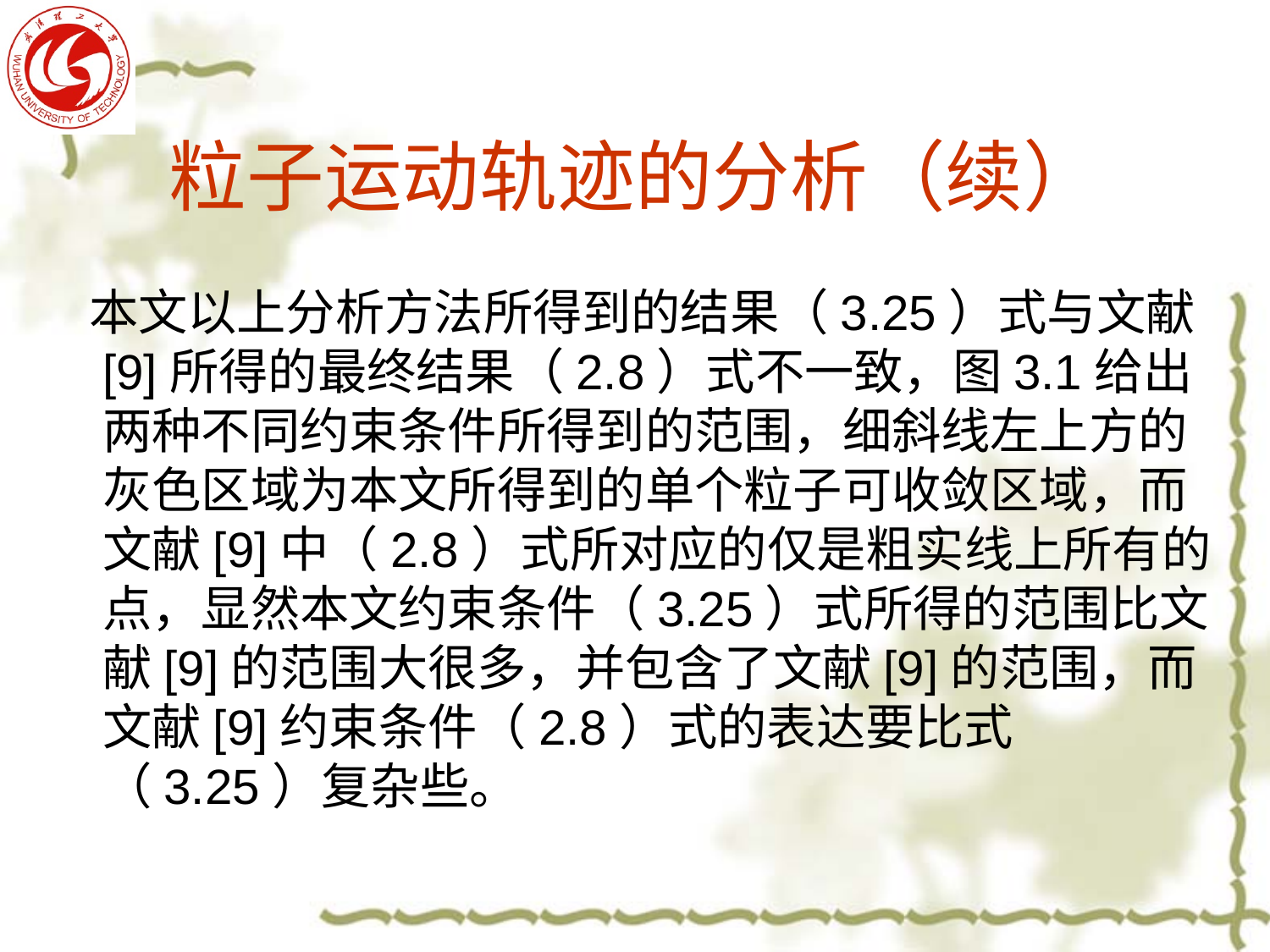

# 粒子运动轨迹的分析（续）
  本文以上分析方法所得到的结果（3.25）式与文献[9]所得的最终结果（2.8）式不一致，图3.1给出两种不同约束条件所得到的范围，细斜线左上方的灰色区域为本文所得到的单个粒子可收敛区域，而文献[9]中（2.8）式所对应的仅是粗实线上所有的点，显然本文约束条件（3.25）式所得的范围比文献[9]的范围大很多，并包含了文献[9]的范围，而文献[9]约束条件（2.8）式的表达要比式（3.25）复杂些。